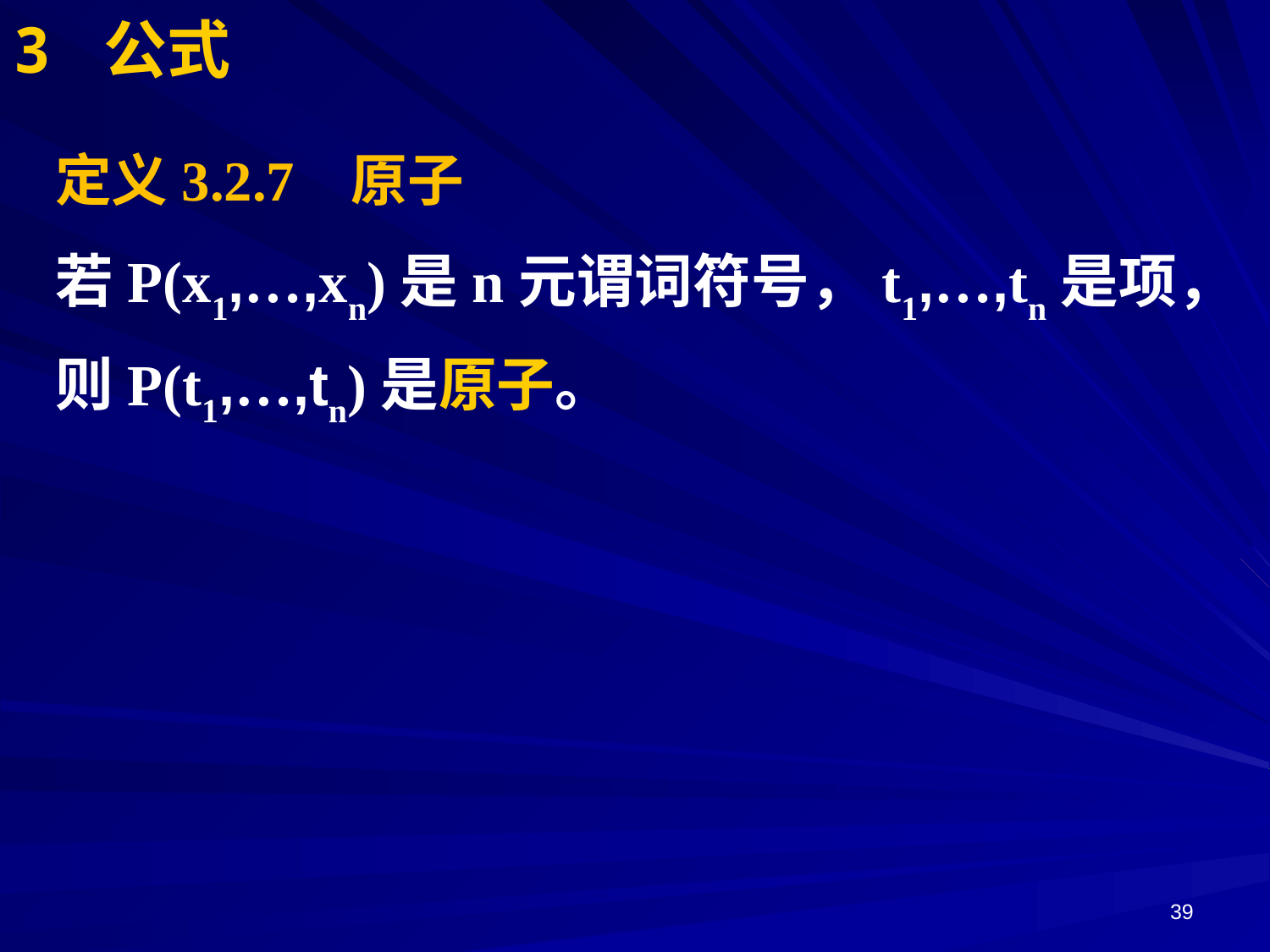

# 3 公式
定义3.2.7   原子
若P(x1,…,xn)是n元谓词符号，t1,…,tn是项，则P(t1,…,tn)是原子。
39